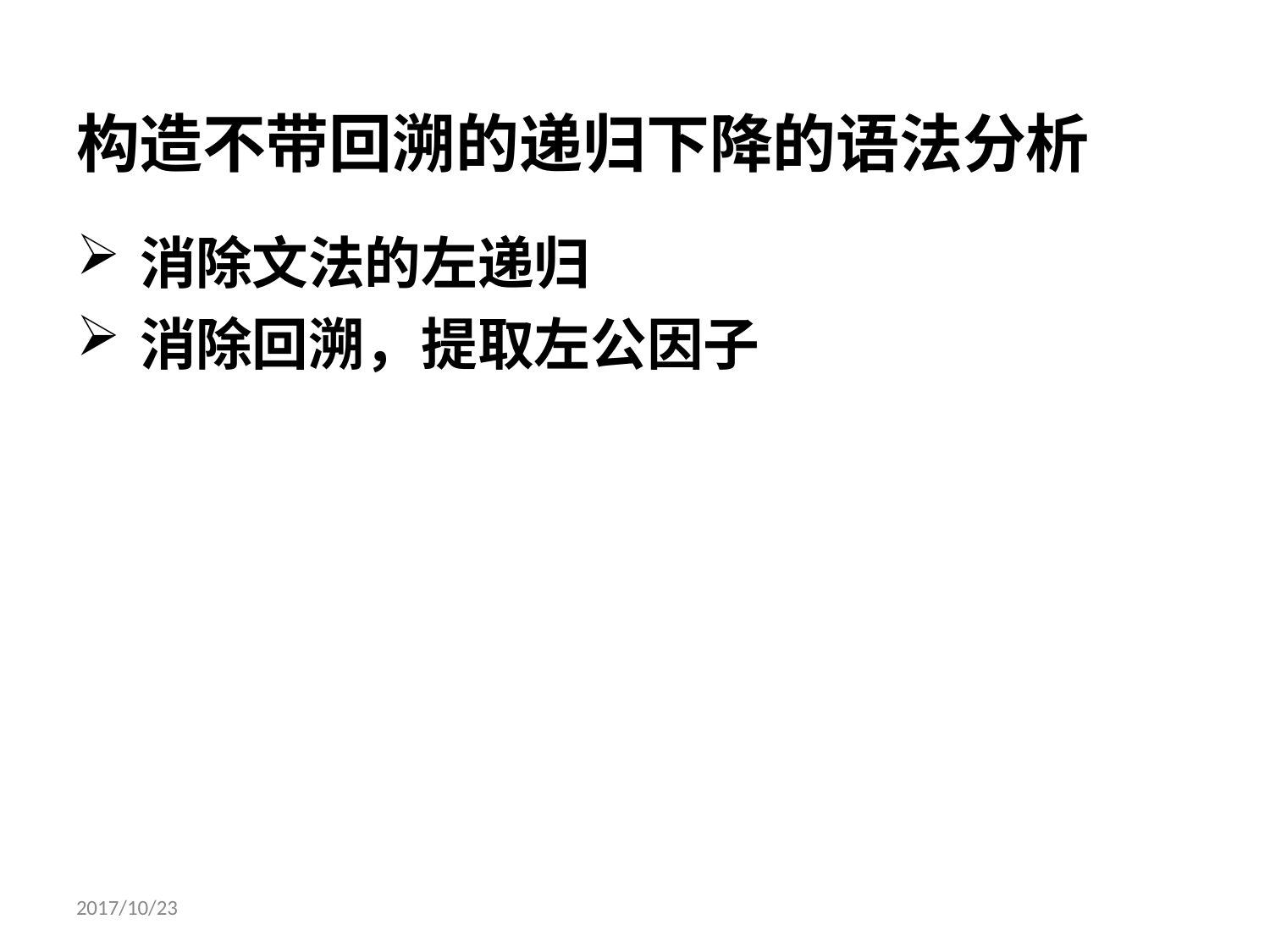

# 构造不带回溯的递归下降的语法分析
消除文法的左递归
消除回溯，提取左公因子
2017/10/23
27